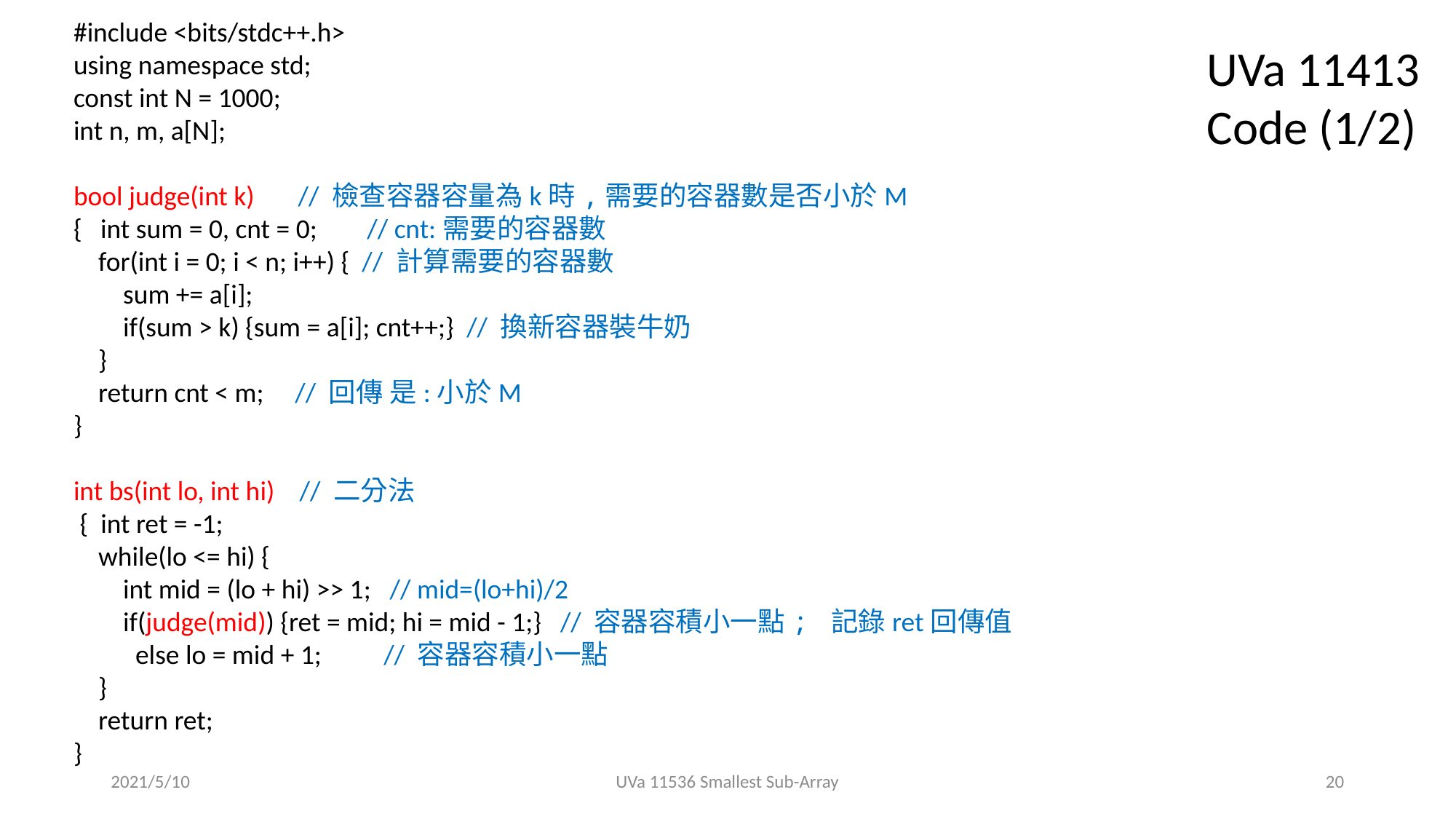

#include <bits/stdc++.h>
using namespace std;
const int N = 1000;
int n, m, a[N];

bool judge(int k)       // 檢查容器容量為k時,需要的容器數是否小於M
{   int sum = 0, cnt = 0;        // cnt:需要的容器數
    for(int i = 0; i < n; i++) {  // 計算需要的容器數
        sum += a[i];
        if(sum > k) {sum = a[i]; cnt++;}  // 換新容器裝牛奶
    }
    return cnt < m;     // 回傳 是:小於M
}

int bs(int lo, int hi)    // 二分法
 {  int ret = -1;
    while(lo <= hi) {
        int mid = (lo + hi) >> 1;   // mid=(lo+hi)/2
        if(judge(mid)) {ret = mid; hi = mid - 1;}   // 容器容積小一點; 記錄ret回傳值
          else lo = mid + 1;          // 容器容積小一點
    }
    return ret;
}
UVa 11413 Code (1/2)
2021/5/10
UVa 11536 Smallest Sub-Array
20